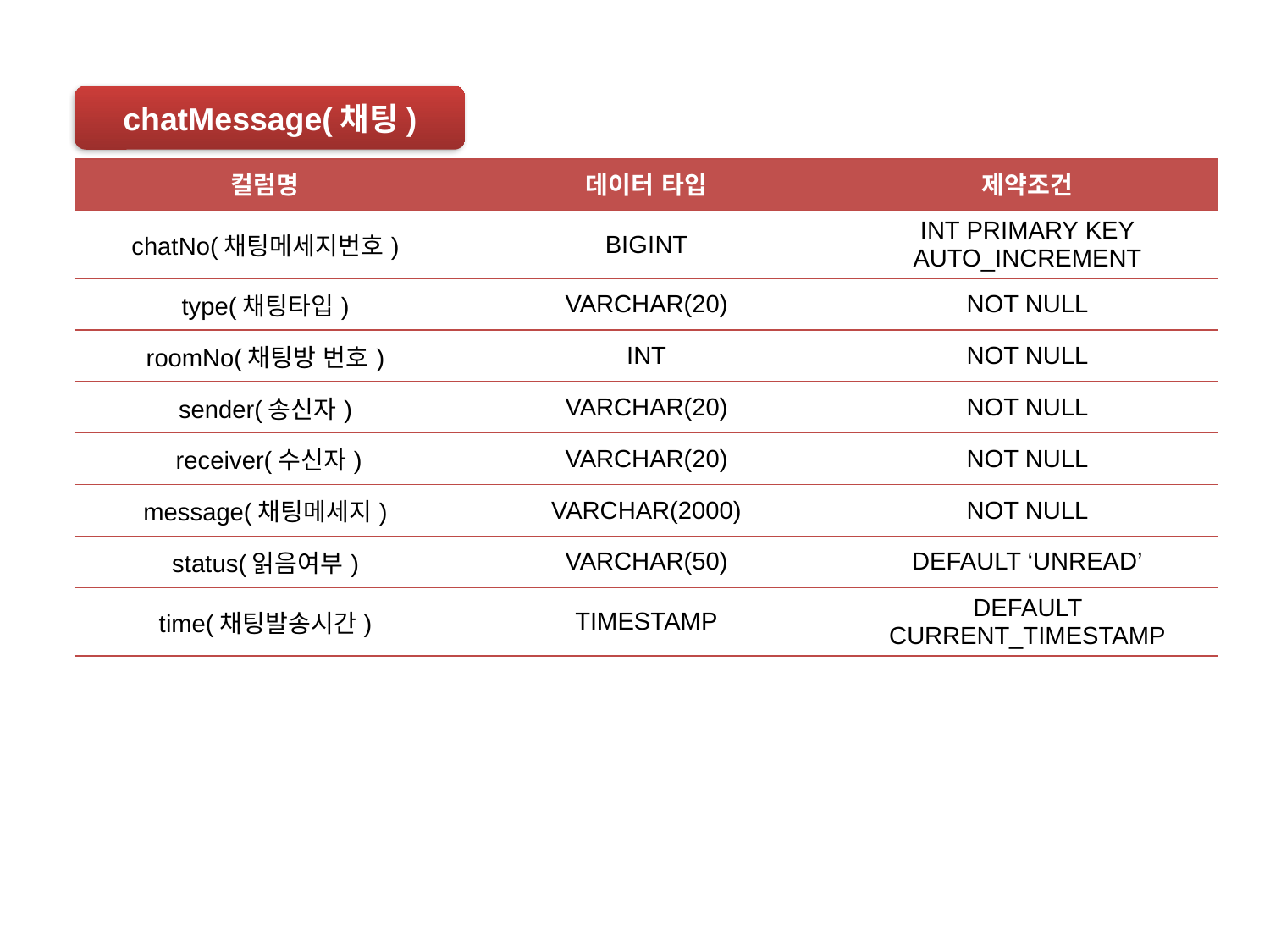

chatMessage(채팅)
| 컬럼명 | 데이터 타입 | 제약조건 |
| --- | --- | --- |
| chatNo(채팅메세지번호) | BIGINT | INT PRIMARY KEY AUTO\_INCREMENT |
| type(채팅타입) | VARCHAR(20) | NOT NULL |
| roomNo(채팅방 번호) | INT | NOT NULL |
| sender(송신자) | VARCHAR(20) | NOT NULL |
| receiver(수신자) | VARCHAR(20) | NOT NULL |
| message(채팅메세지) | VARCHAR(2000) | NOT NULL |
| status(읽음여부) | VARCHAR(50) | DEFAULT ‘UNREAD’ |
| time(채팅발송시간) | TIMESTAMP | DEFAULT CURRENT\_TIMESTAMP |